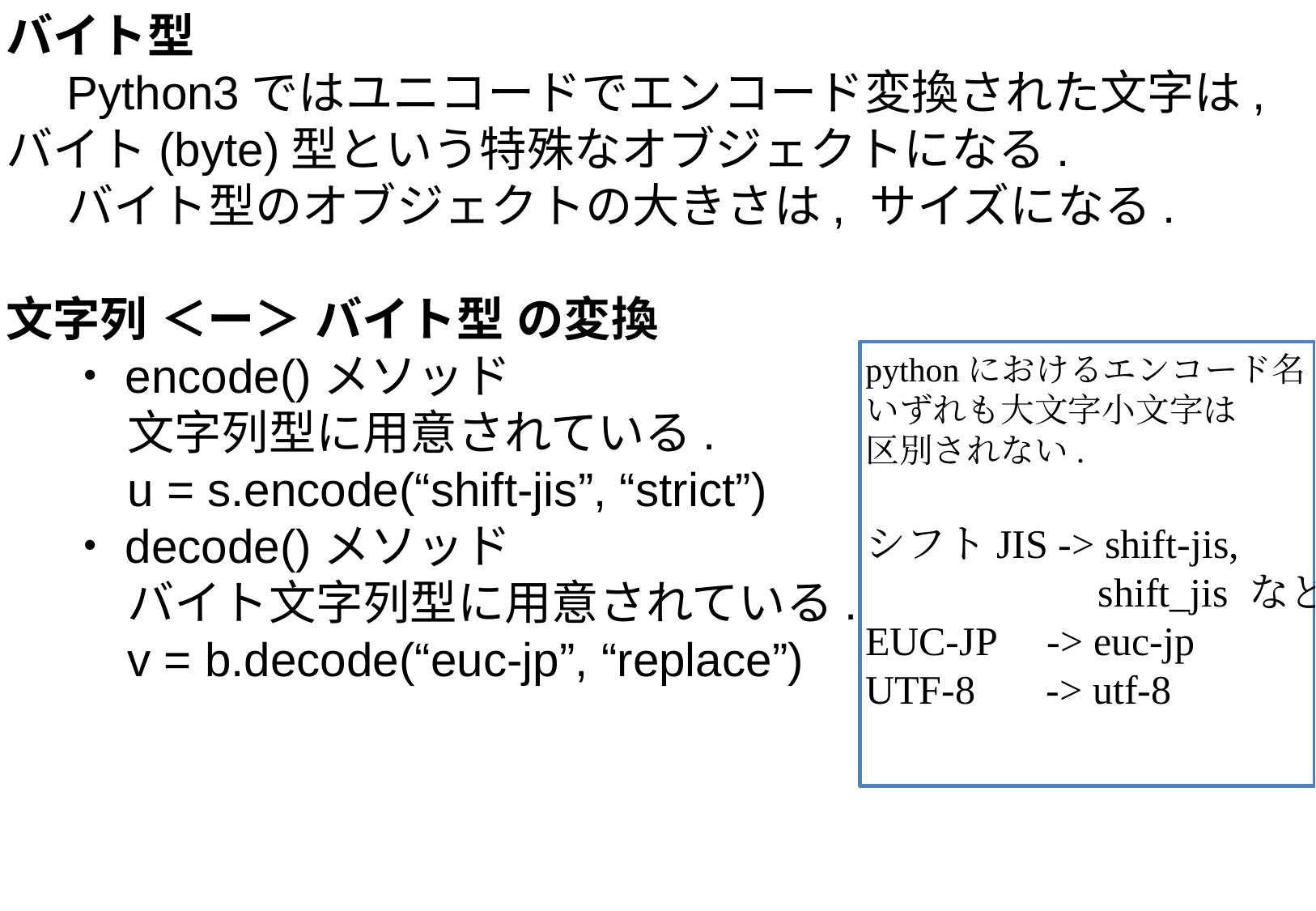

バイト型
Python3ではユニコードでエンコード変換された文字は, バイト(byte)型という特殊なオブジェクトになる.
バイト型のオブジェクトの大きさは, サイズになる.

文字列 ＜ー＞ バイト型 の変換
・encode()メソッド
文字列型に用意されている.
u = s.encode(“shift-jis”, “strict”)
・decode()メソッド
バイト文字列型に用意されている.
v = b.decode(“euc-jp”, “replace”)
pythonにおけるエンコード名
いずれも大文字小文字は
区別されない.

シフトJIS -> shift-jis,
                       shift_jis など
EUC-JP     -> euc-jp
UTF-8       -> utf-8